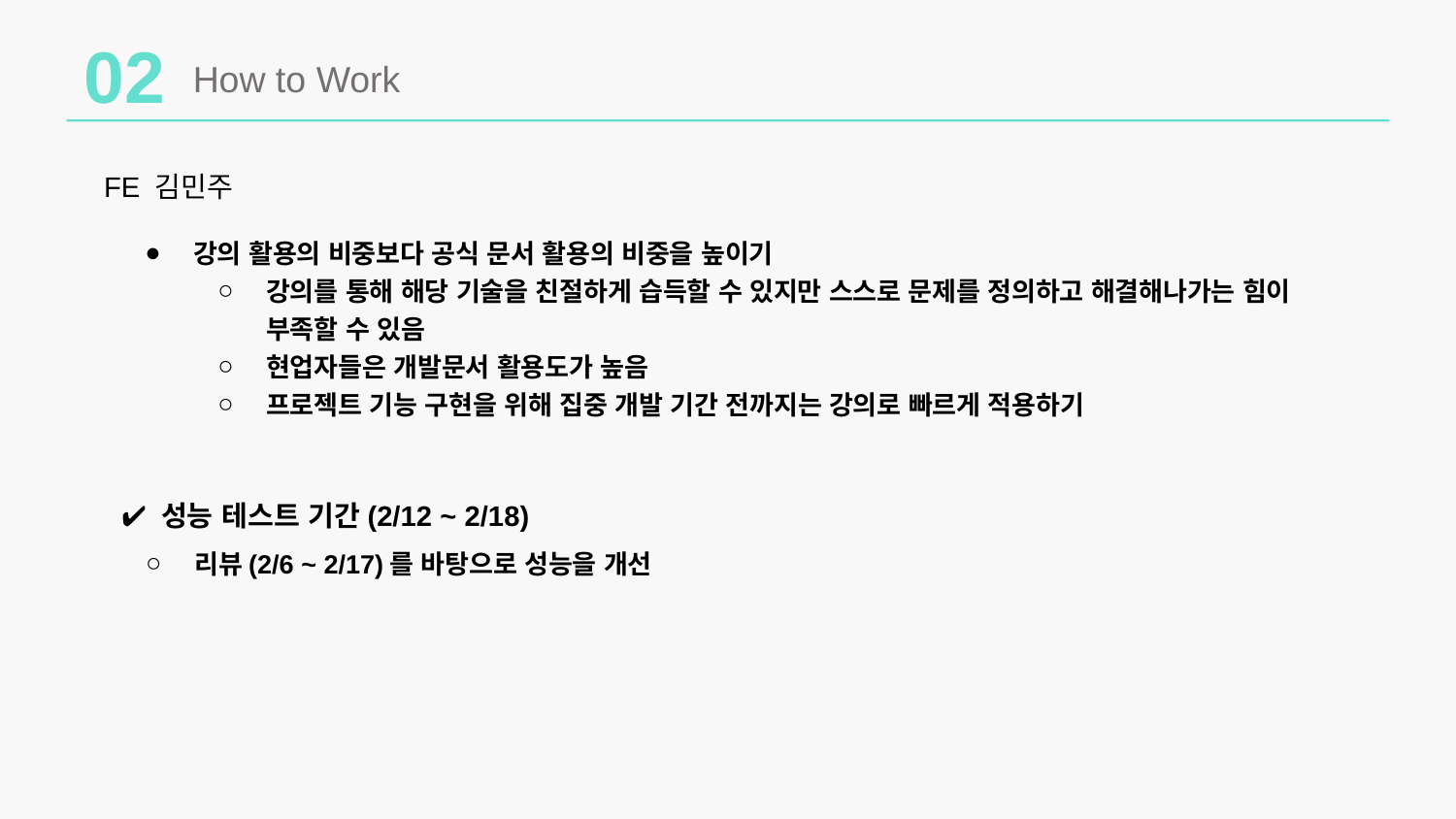

02
How to Work

FE 김민주
강의 활용의 비중보다 공식 문서 활용의 비중을 높이기
강의를 통해 해당 기술을 친절하게 습득할 수 있지만 스스로 문제를 정의하고 해결해나가는 힘이 부족할 수 있음
현업자들은 개발문서 활용도가 높음
프로젝트 기능 구현을 위해 집중 개발 기간 전까지는 강의로 빠르게 적용하기

✔️ 성능 테스트 기간(2/12 ~ 2/18)
리뷰(2/6 ~ 2/17)를 바탕으로 성능을 개선